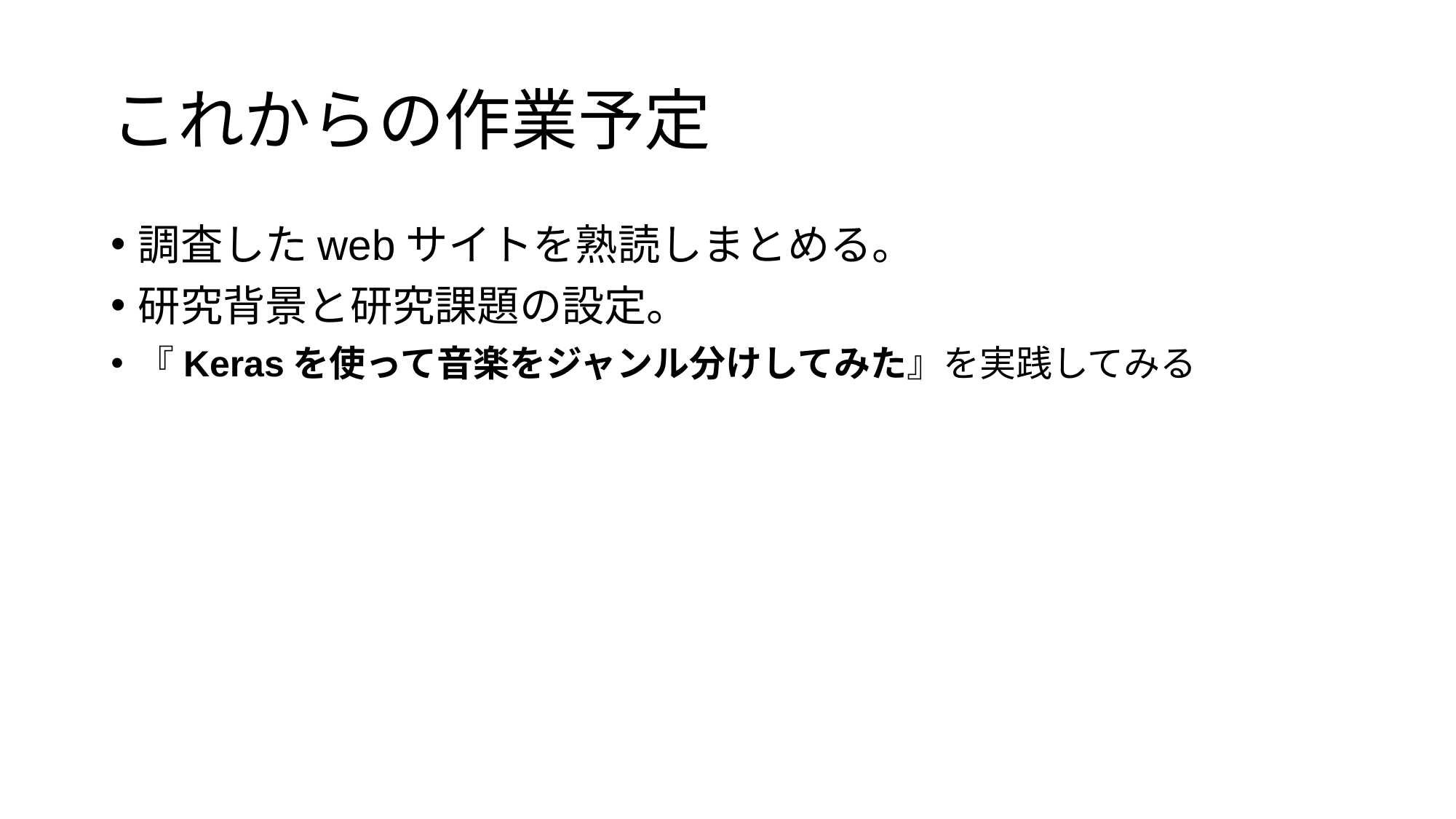

# これからの作業予定
調査したwebサイトを熟読しまとめる。
研究背景と研究課題の設定。
『Kerasを使って音楽をジャンル分けしてみた』を実践してみる